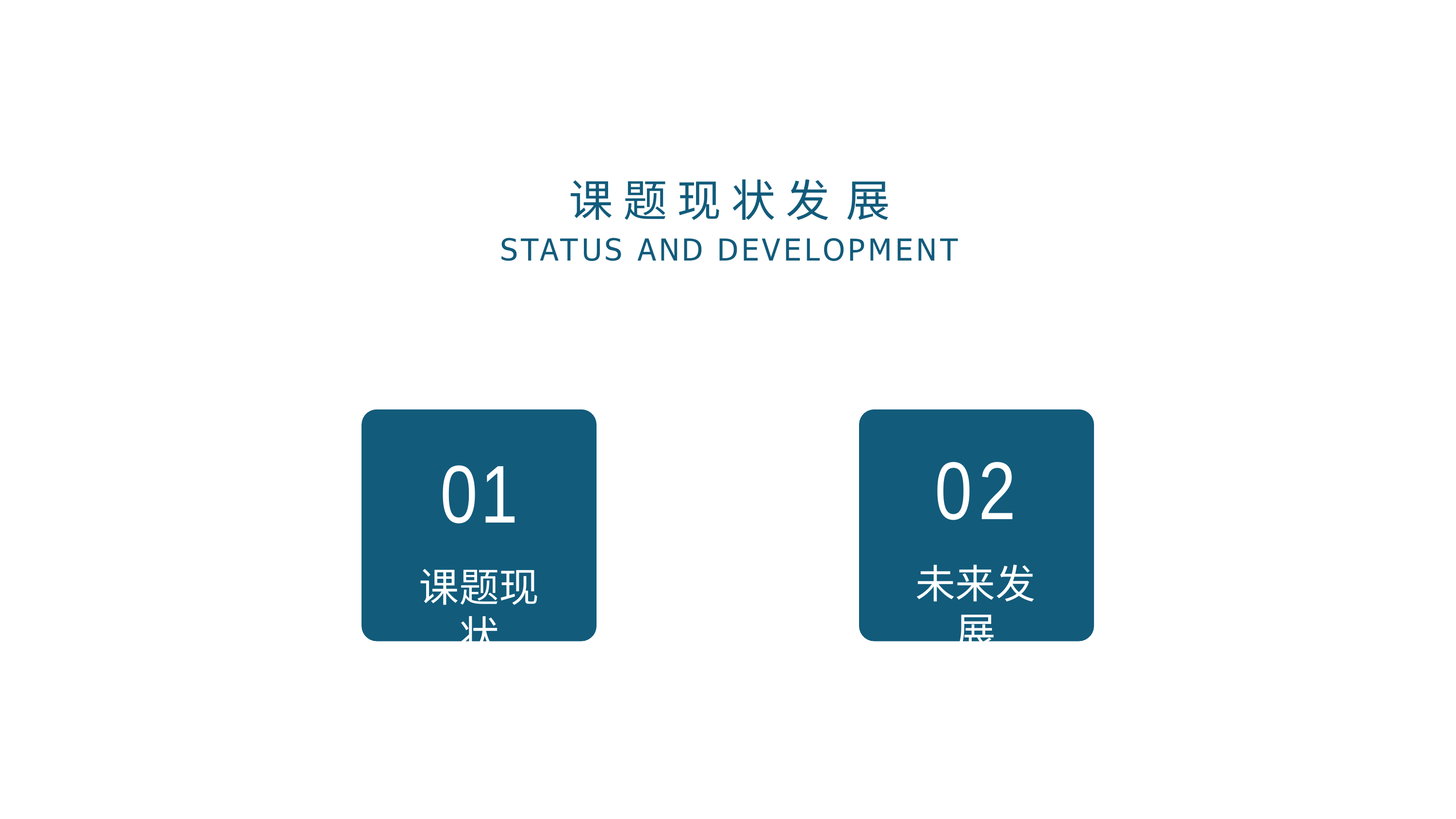

# 课 题 现 状 发 展
STATUS AND DEVELOPMENT
02
未来发展
01
课题现状